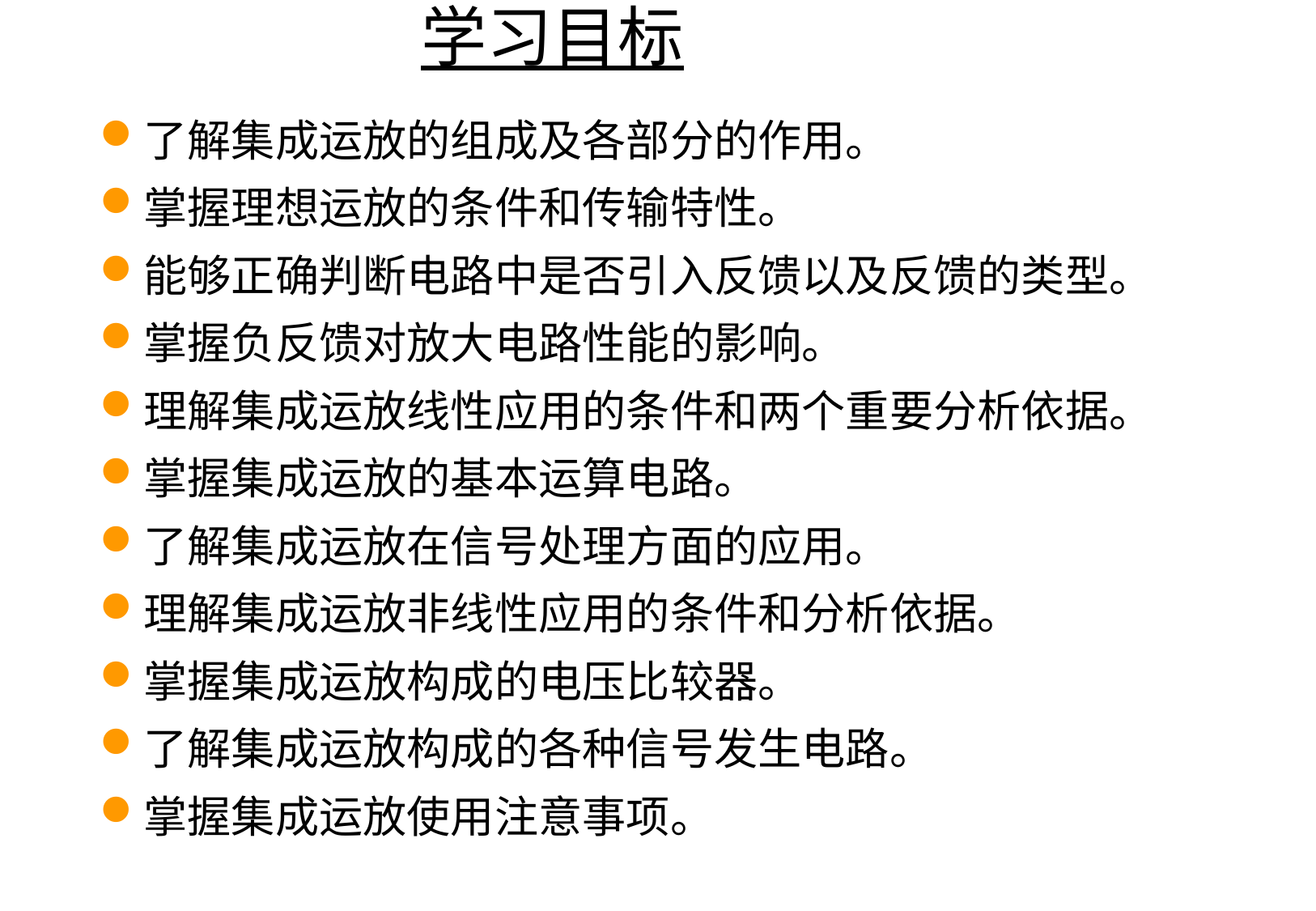

学习目标
了解集成运放的组成及各部分的作用。
掌握理想运放的条件和传输特性。
能够正确判断电路中是否引入反馈以及反馈的类型。
掌握负反馈对放大电路性能的影响。
理解集成运放线性应用的条件和两个重要分析依据。
掌握集成运放的基本运算电路。
了解集成运放在信号处理方面的应用。
理解集成运放非线性应用的条件和分析依据。
掌握集成运放构成的电压比较器。
了解集成运放构成的各种信号发生电路。
掌握集成运放使用注意事项。